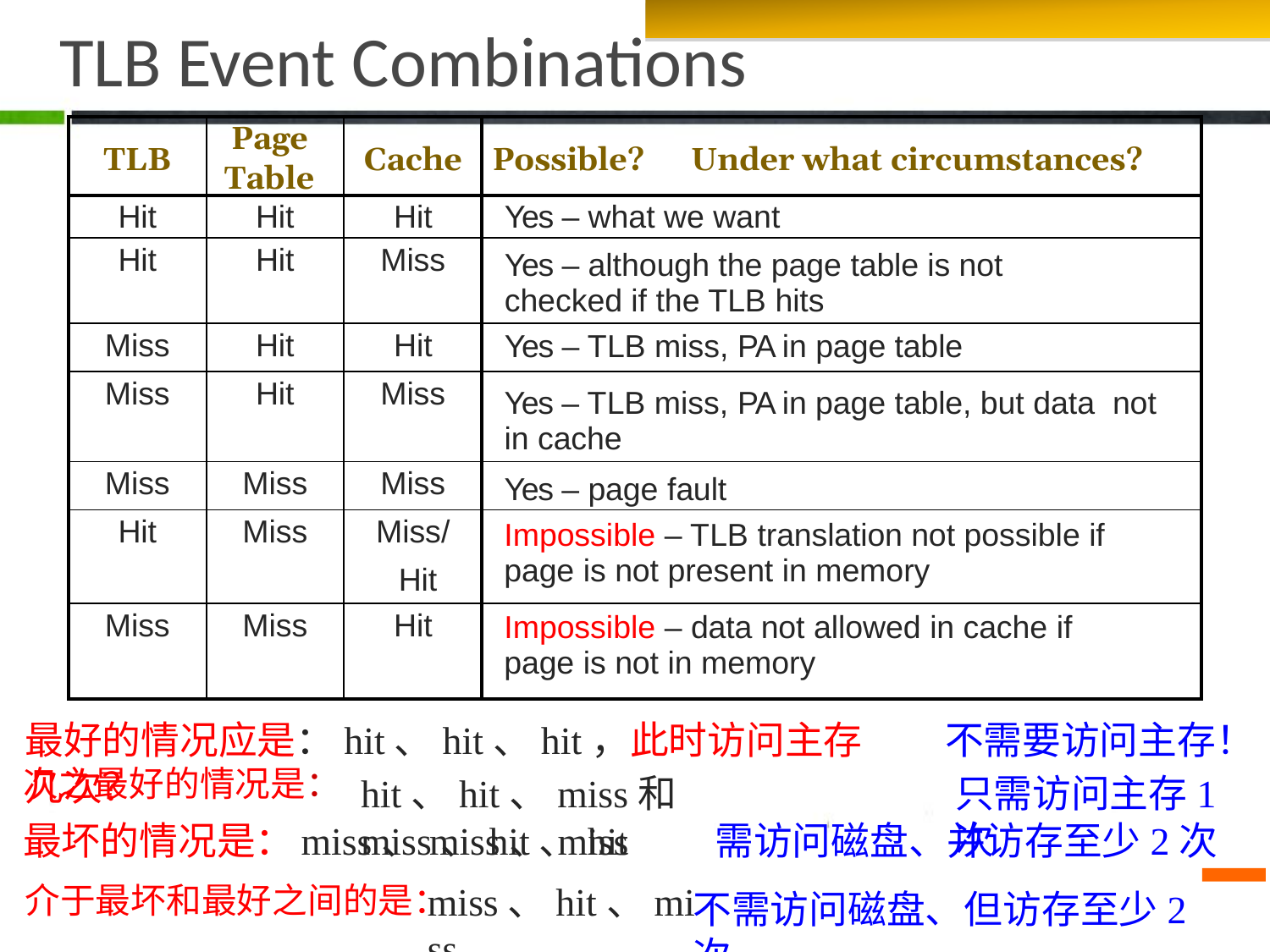

Memory Hierarchy Design

# TLB Event Combinations
| TLB | Page Table | Cache | Possible? Under what circumstances? |
| --- | --- | --- | --- |
| Hit | Hit | Hit | Yes – what we want |
| Hit | Hit | Miss | Yes – although the page table is not checked if the TLB hits |
| Miss | Hit | Hit | Yes – TLB miss, PA in page table |
| Miss | Hit | Miss | Yes – TLB miss, PA in page table, but data not in cache |
| Miss | Miss | Miss | Yes – page fault |
| Hit | Miss | Miss/ Hit | Impossible – TLB translation not possible if page is not present in memory |
| Miss | Miss | Hit | Impossible – data not allowed in cache if page is not in memory |
最好的情况应是：hit、hit、hit，此时访问主存几次？
不需要访问主存！
次之最好的情况是：
只需访问主存1次
hit、hit、miss和miss、hit、hit
最坏的情况是：
miss、miss、miss
需访问磁盘、并访存至少2次
miss、hit、miss
介于最坏和最好之间的是：
不需访问磁盘、但访存至少2次